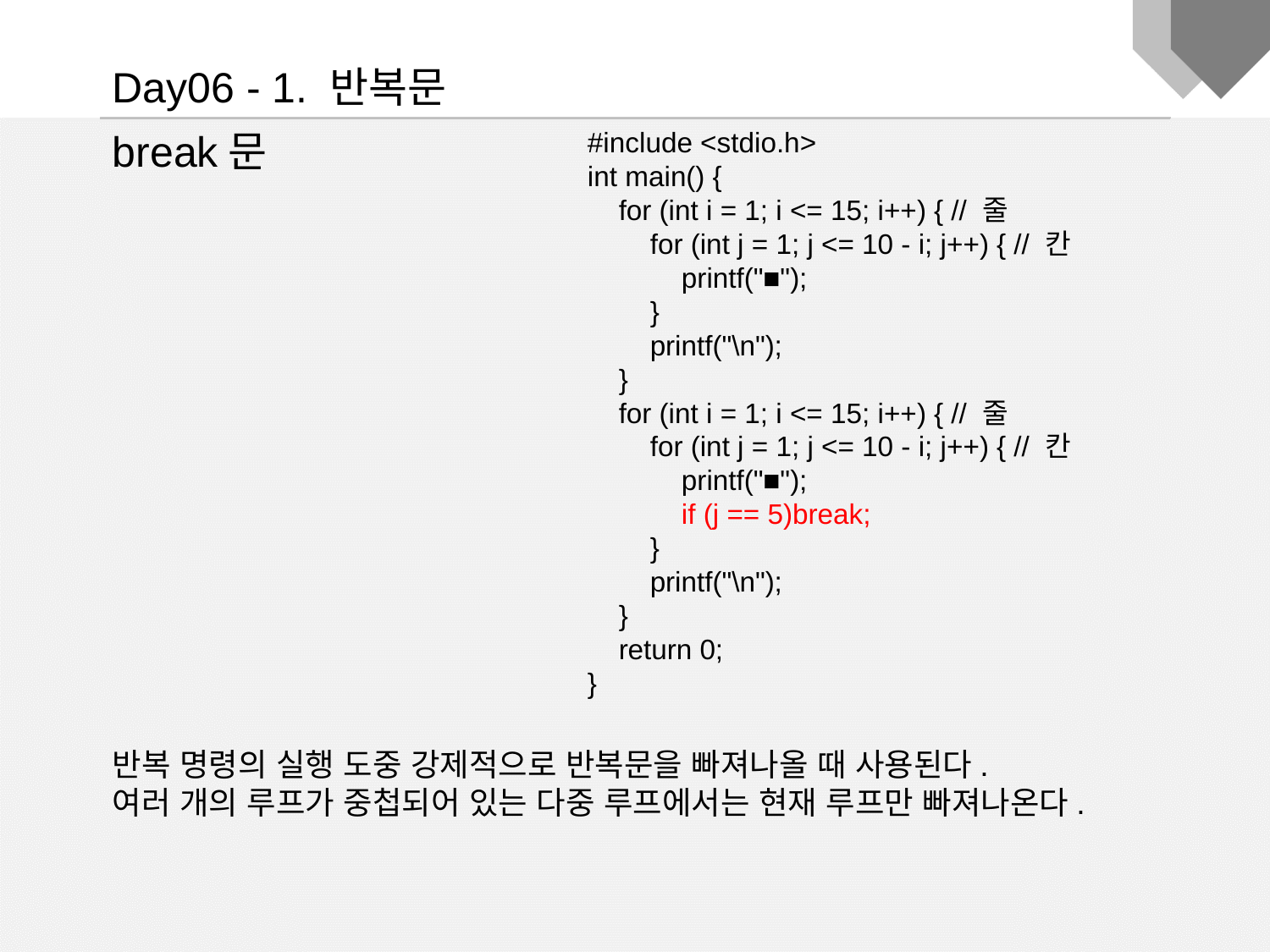

Day06 - 1. 반복문
break문

#include <stdio.h>
int main() {
    for (int i = 1; i <= 15; i++) { // 줄
        for (int j = 1; j <= 10 - i; j++) { // 칸
            printf("■");
        }
        printf("\n");
    }
    for (int i = 1; i <= 15; i++) { // 줄
        for (int j = 1; j <= 10 - i; j++) { // 칸
            printf("■");
            if (j == 5)break;
        }
        printf("\n");
    }
    return 0;
}
반복 명령의 실행 도중 강제적으로 반복문을 빠져나올 때 사용된다.
여러 개의 루프가 중첩되어 있는 다중 루프에서는 현재 루프만 빠져나온다.